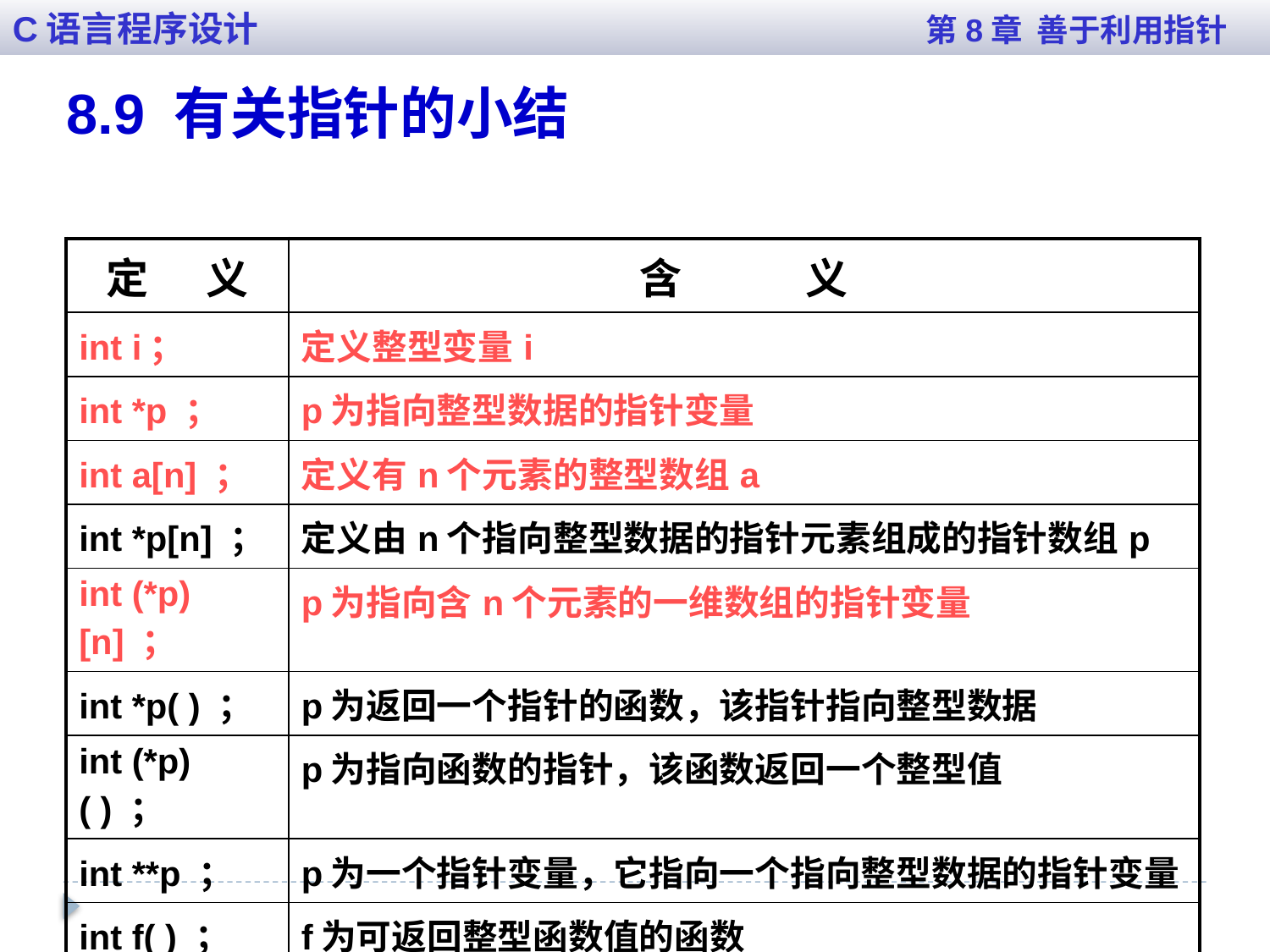

C语言程序设计                                                                                   第8章  善于利用指针
8.9 有关指针的小结

| 定 义 | 含 义 |
| --- | --- |
| int i； | 定义整型变量i |
| int \*p ； | p为指向整型数据的指针变量 |
| int a[n] ； | 定义有n个元素的整型数组a |
| int \*p[n] ； | 定义由n个指向整型数据的指针元素组成的指针数组p |
| int (\*p)[n] ； | p为指向含n个元素的一维数组的指针变量 |
| int \*p( ) ； | p为返回一个指针的函数，该指针指向整型数据 |
| int (\*p)( ) ； | p为指向函数的指针，该函数返回一个整型值 |
| int \*\*p ； | p为一个指针变量，它指向一个指向整型数据的指针变量 |
| int f( ) ； | f为可返回整型函数值的函数 |